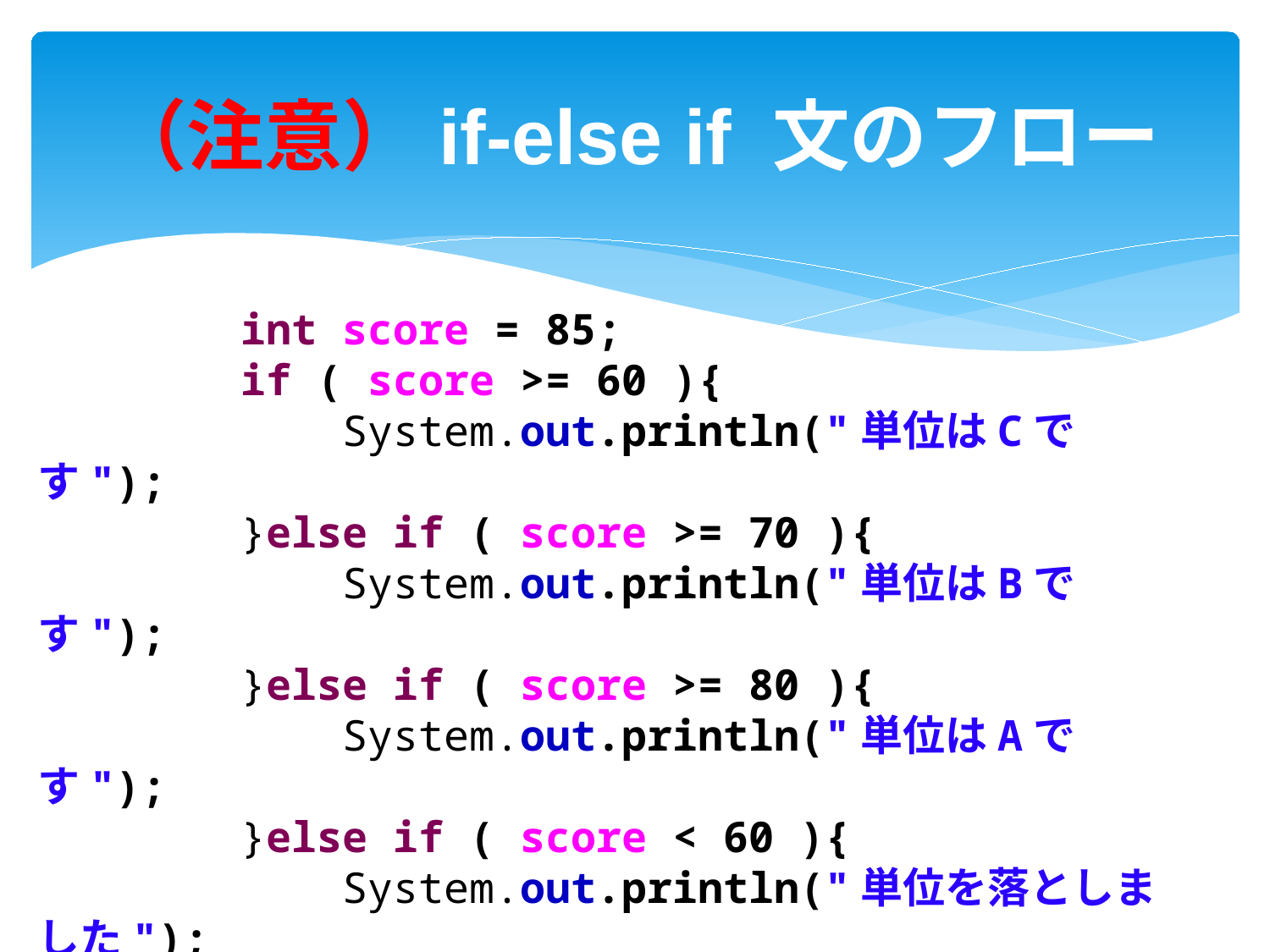

# （注意）if-else if 文のフロー
        int score = 85;
        if ( score >= 60 ){
            System.out.println("単位はCです");
        }else if ( score >= 70 ){
            System.out.println("単位はBです");
        }else if ( score >= 80 ){
            System.out.println("単位はAです");
        }else if ( score < 60 ){
            System.out.println("単位を落としました");
        }